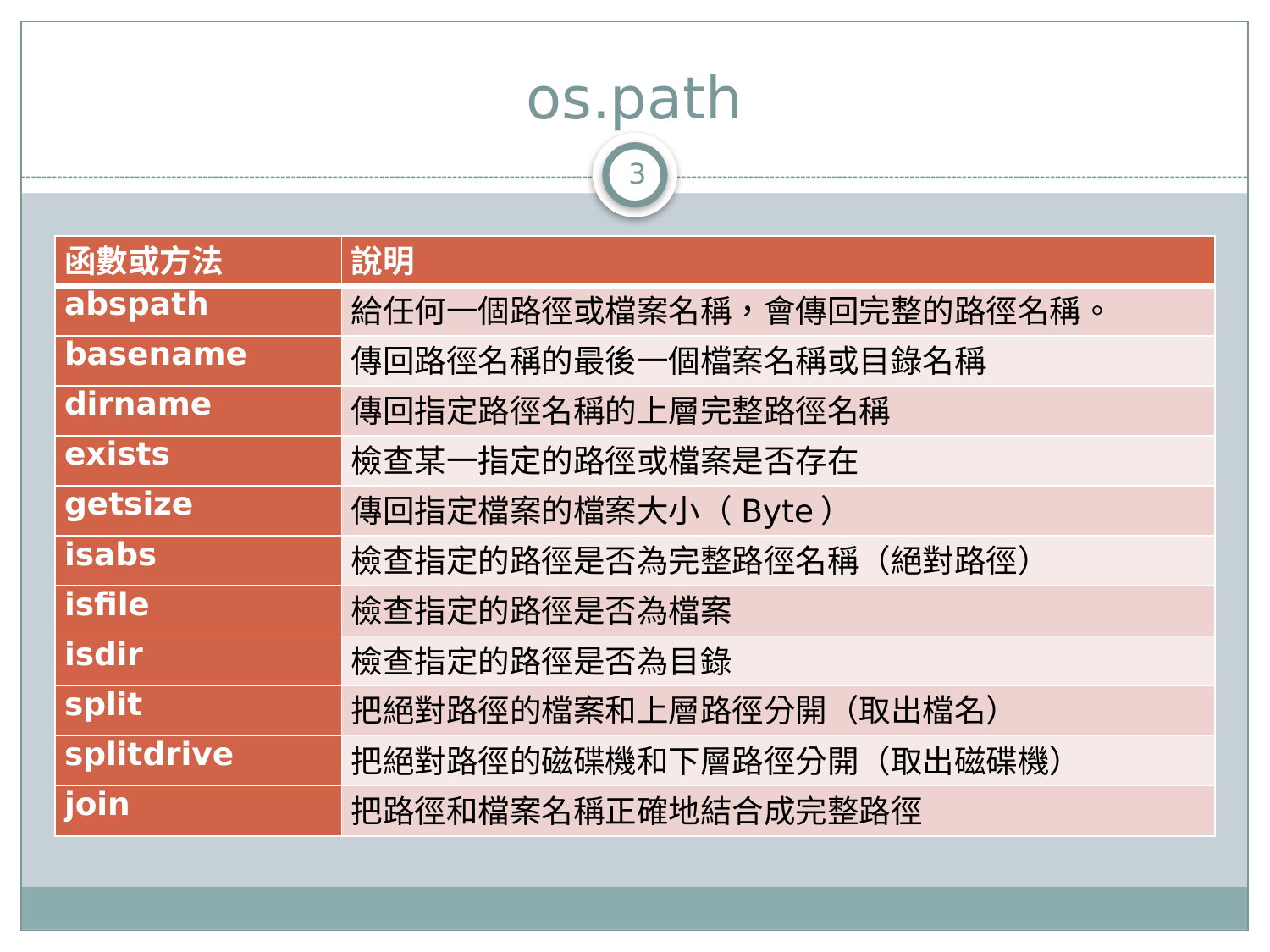

# os.path
3
| 函數或方法 | 說明 |
| --- | --- |
| abspath | 給任何一個路徑或檔案名稱，會傳回完整的路徑名稱。 |
| basename | 傳回路徑名稱的最後一個檔案名稱或目錄名稱 |
| dirname | 傳回指定路徑名稱的上層完整路徑名稱 |
| exists | 檢查某一指定的路徑或檔案是否存在 |
| getsize | 傳回指定檔案的檔案大小（Byte） |
| isabs | 檢查指定的路徑是否為完整路徑名稱（絕對路徑） |
| isfile | 檢查指定的路徑是否為檔案 |
| isdir | 檢查指定的路徑是否為目錄 |
| split | 把絕對路徑的檔案和上層路徑分開（取出檔名） |
| splitdrive | 把絕對路徑的磁碟機和下層路徑分開（取出磁碟機） |
| join | 把路徑和檔案名稱正確地結合成完整路徑 |